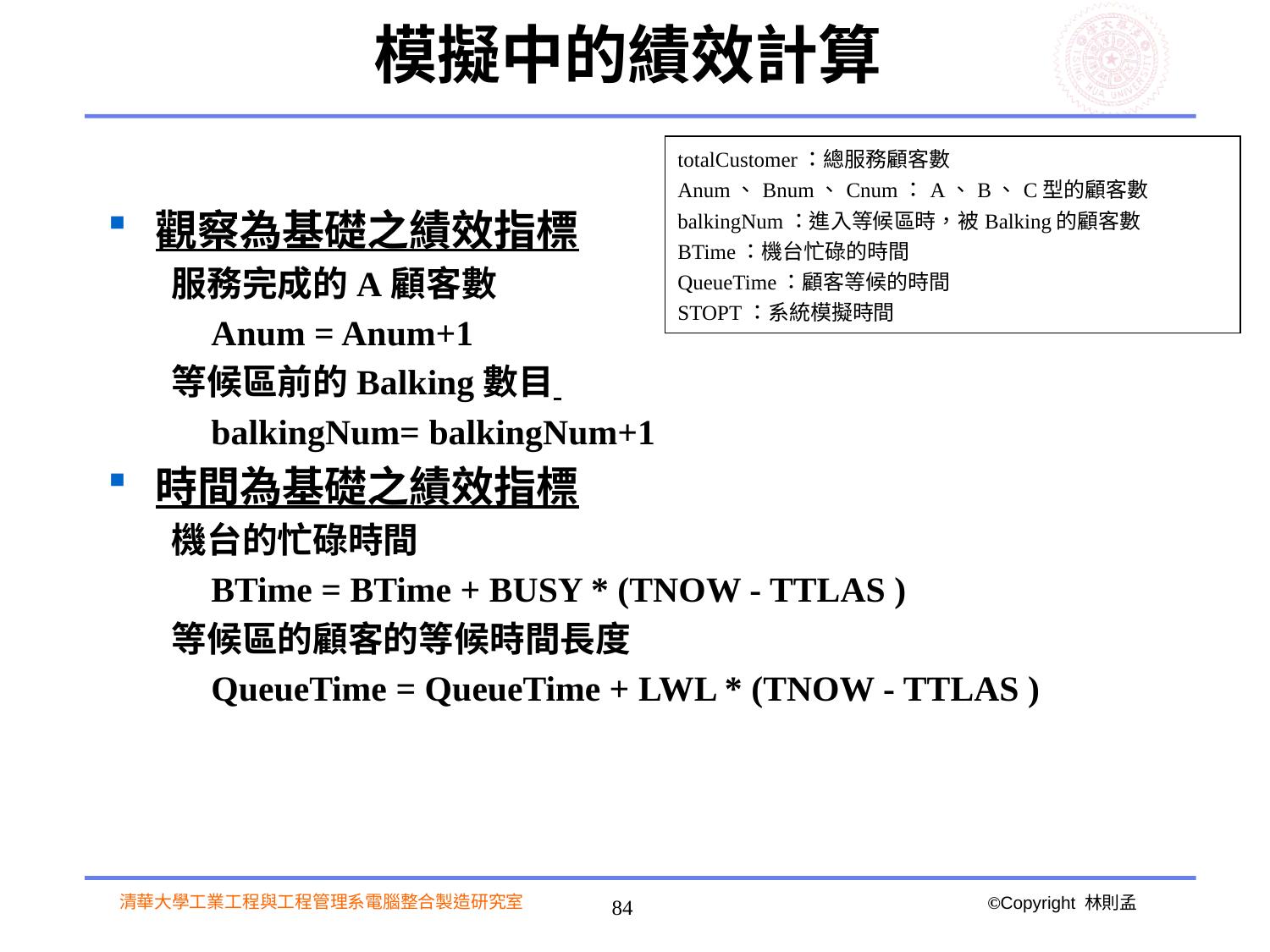

# 模擬中的績效計算
| totalCustomer：總服務顧客數 Anum、Bnum、Cnum：A、B、C型的顧客數 balkingNum：進入等候區時，被Balking的顧客數 BTime：機台忙碌的時間 QueueTime：顧客等候的時間 STOPT：系統模擬時間 |
| --- |

觀察為基礎之績效指標
服務完成的A顧客數
	Anum = Anum+1
等候區前的Balking數目
	balkingNum= balkingNum+1
時間為基礎之績效指標
機台的忙碌時間
	BTime = BTime + BUSY * (TNOW - TTLAS )
等候區的顧客的等候時間長度
	QueueTime = QueueTime + LWL * (TNOW - TTLAS )